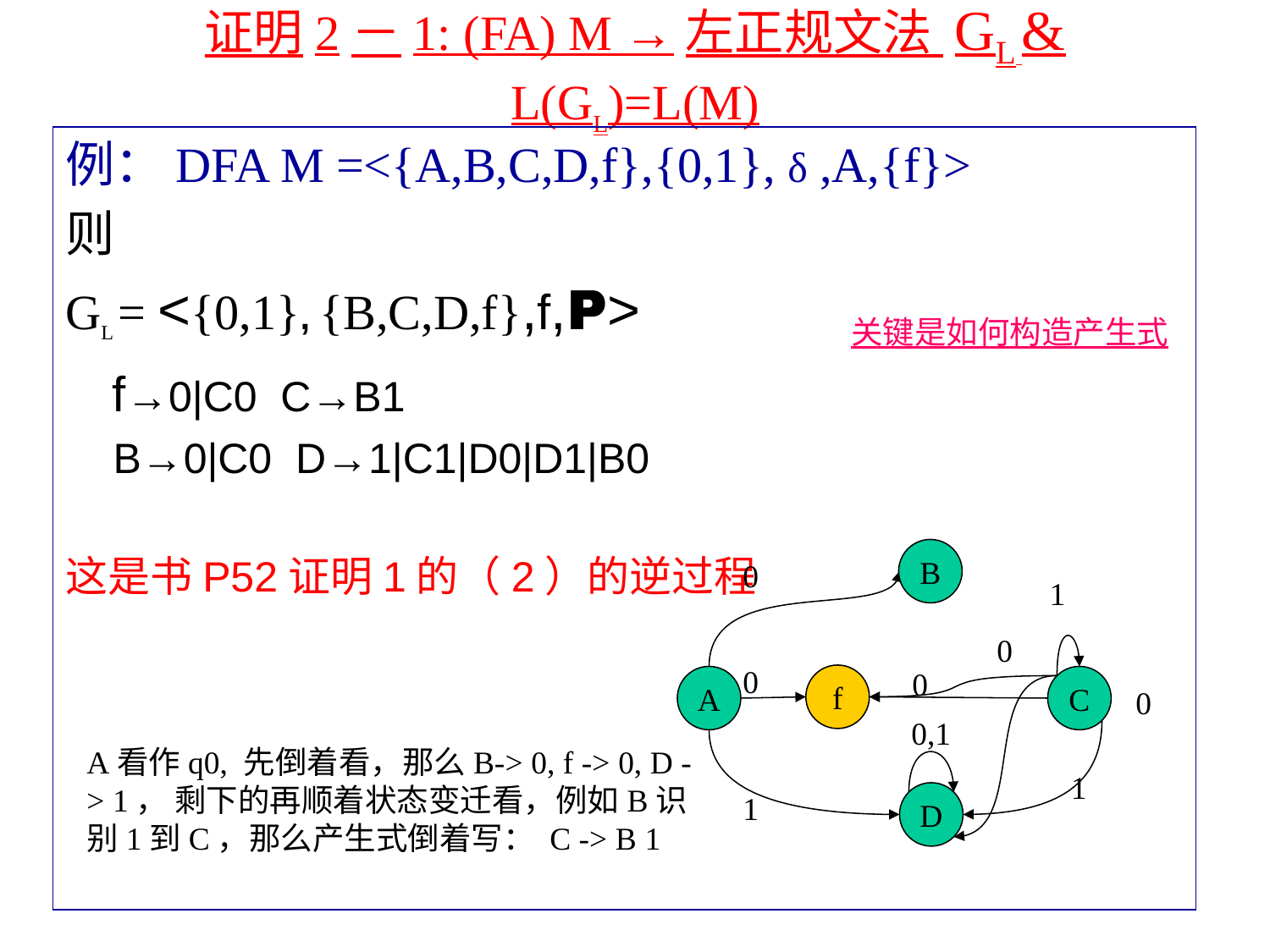

# 证明2－1: (FA) M →左正规文法 GL & L(GL)=L(M)
例：DFA M =<{A,B,C,D,f},{0,1}, δ ,A,{f}>
则
GL = <{0,1}, {B,C,D,f},f,P>
   f→0|C0  C→B1
    B→0|C0  D→1|C1|D0|D1|B0

这是书P52证明1的（2）的逆过程
关键是如何构造产生式
B
0
1
0
0
0
f
A
C
0
0,1
A看作q0, 先倒着看，那么B-> 0, f -> 0, D -> 1， 剩下的再顺着状态变迁看，例如B识别1到C，那么产生式倒着写： C -> B 1
1
1
D